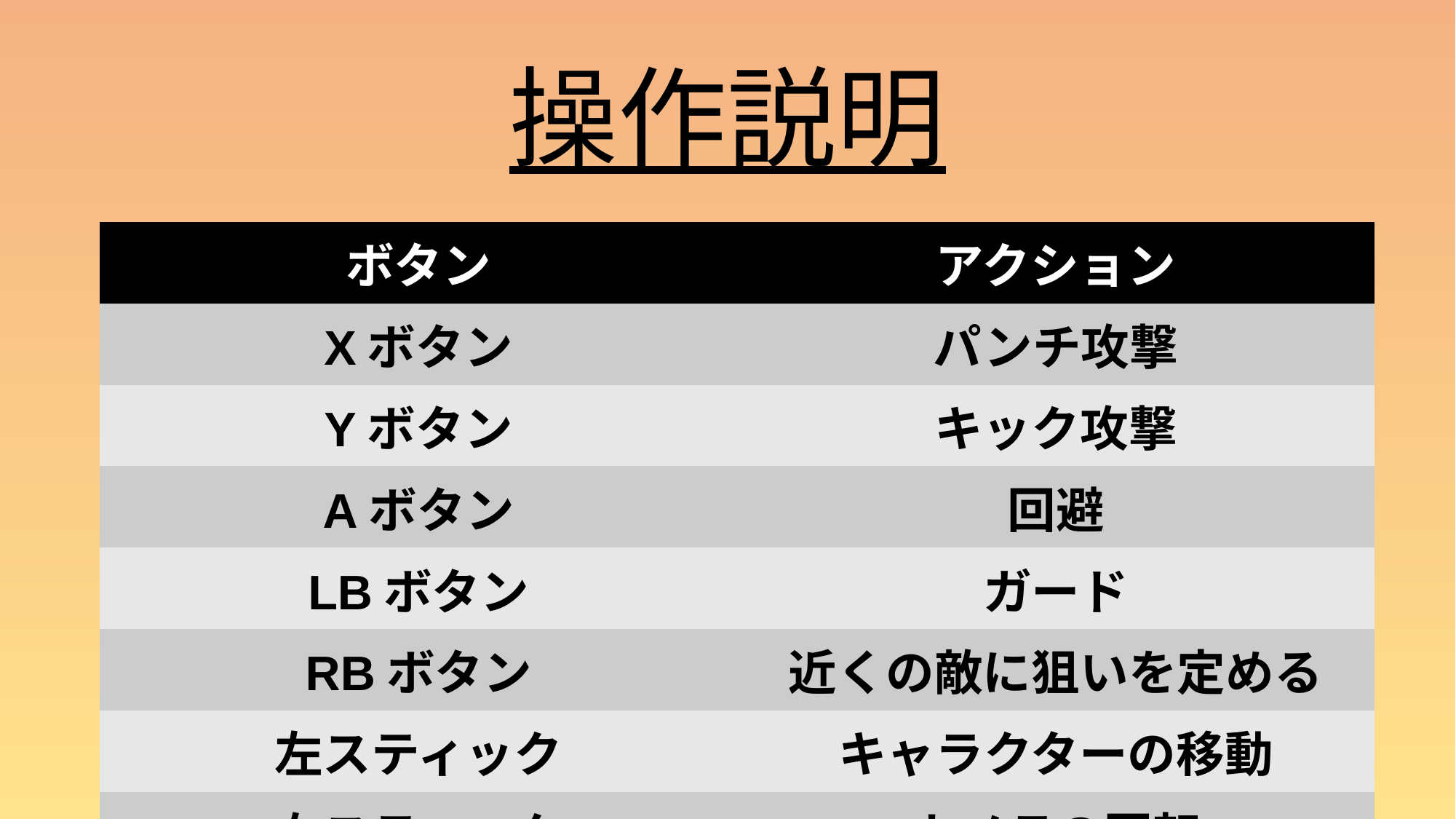

# 操作説明
| ボタン | アクション |
| --- | --- |
| Xボタン | パンチ攻撃 |
| Yボタン | キック攻撃 |
| Aボタン | 回避 |
| LBボタン | ガード |
| RBボタン | 近くの敵に狙いを定める |
| 左スティック | キャラクターの移動 |
| 右スティック | カメラの回転 |